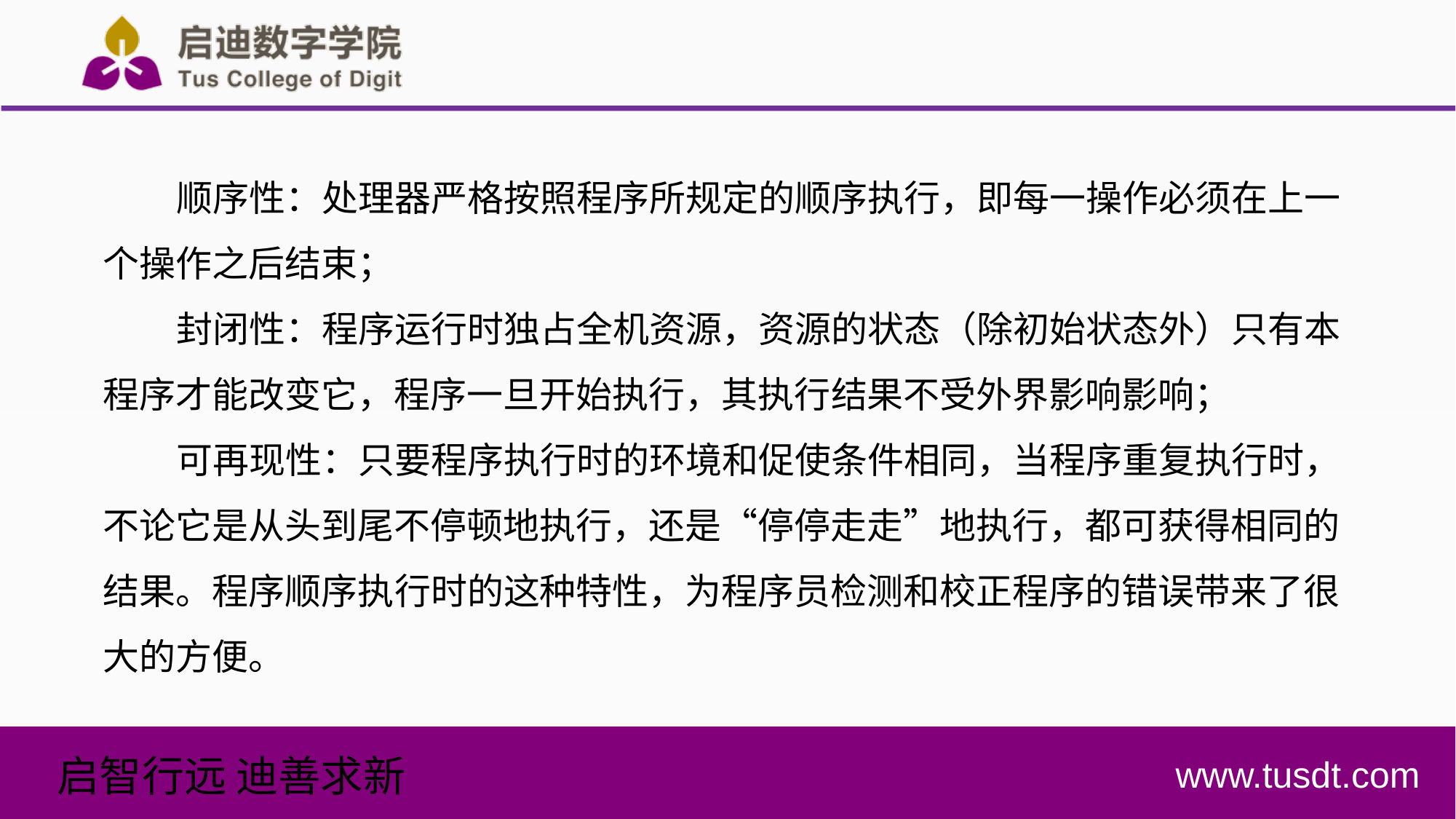

顺序性：处理器严格按照程序所规定的顺序执行，即每一操作必须在上一个操作之后结束；
封闭性：程序运行时独占全机资源，资源的状态（除初始状态外）只有本程序才能改变它，程序一旦开始执行，其执行结果不受外界影响影响；
可再现性：只要程序执行时的环境和促使条件相同，当程序重复执行时，不论它是从头到尾不停顿地执行，还是“停停走走”地执行，都可获得相同的结果。程序顺序执行时的这种特性，为程序员检测和校正程序的错误带来了很大的方便。